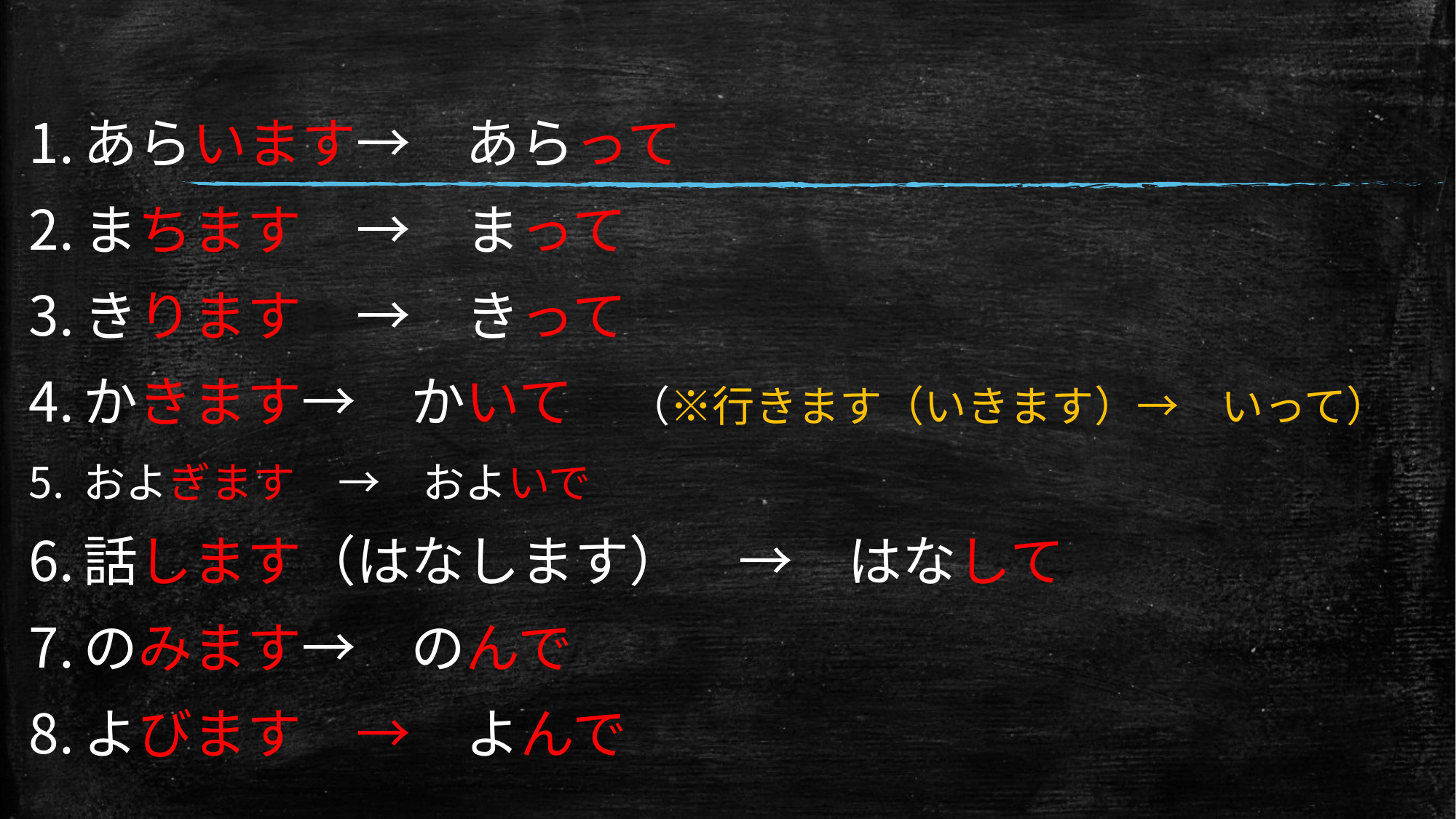

あらいます→　あらって
まちます　→　まって
きります　→　きって
かきます→　かいて　（※行きます（いきます）→　いって）
およぎます　→　およいで
話します（はなします）　→　はなして
のみます→　のんで
よびます　→　よんで